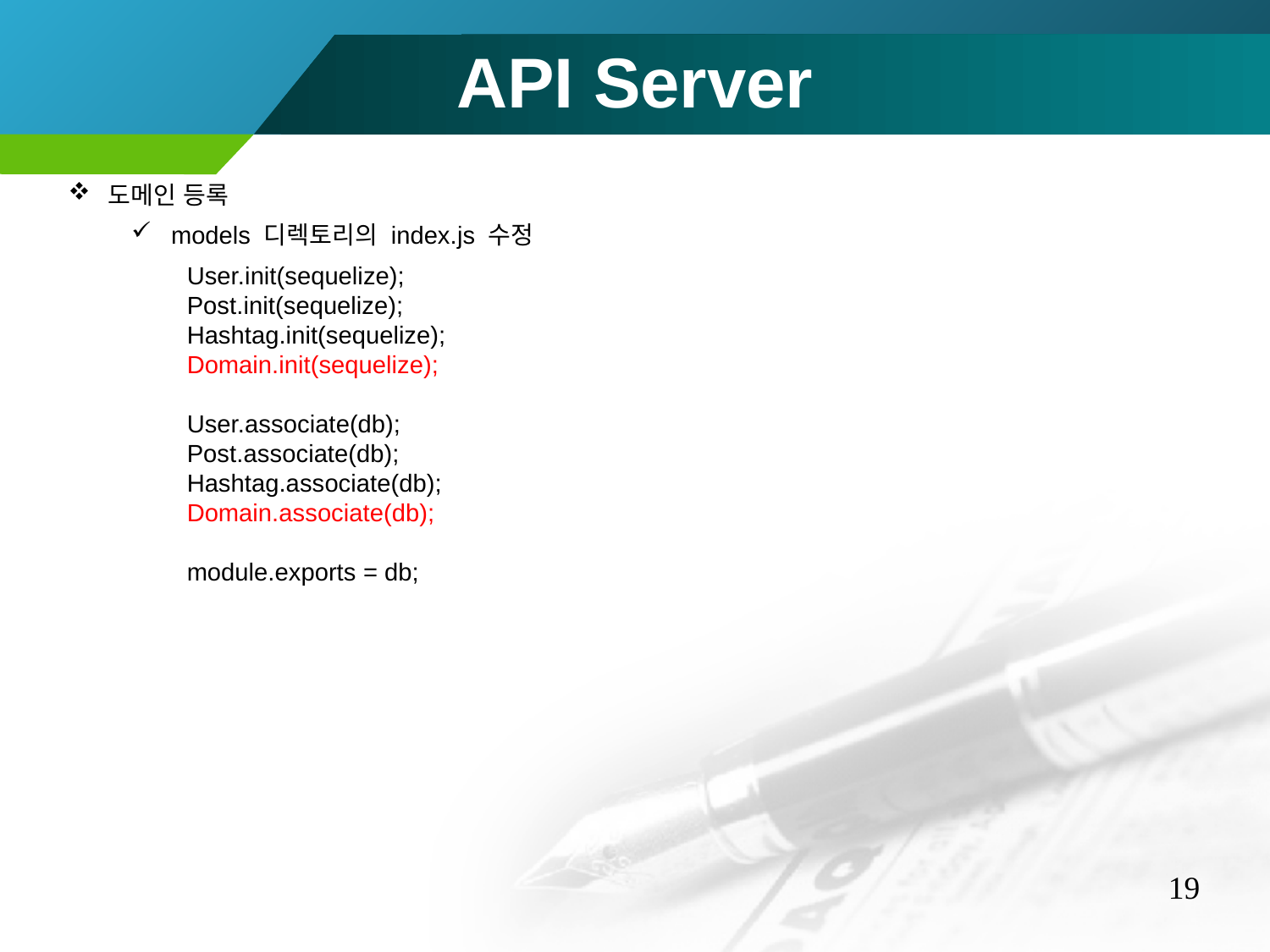

API Server
도메인 등록
models 디렉토리의 index.js 수정
User.init(sequelize);
Post.init(sequelize);
Hashtag.init(sequelize);
Domain.init(sequelize);

User.associate(db);
Post.associate(db);
Hashtag.associate(db);
Domain.associate(db);

module.exports = db;

19